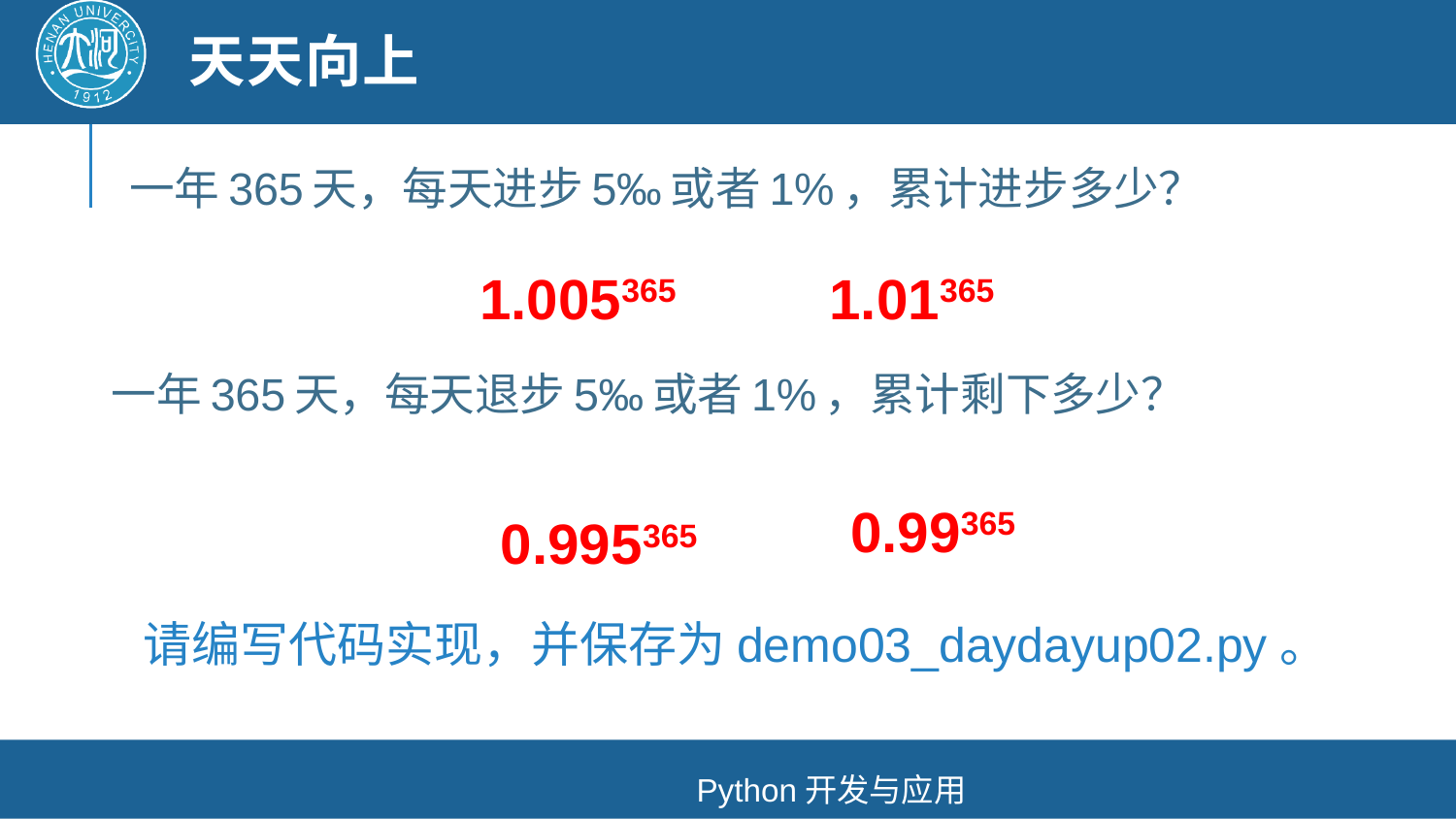

# 天天向上
一年365天，每天进步5‰或者1%，累计进步多少？

1.005365
1.01365
一年365天，每天退步5‰或者1%，累计剩下多少？

0.99365
0.995365
请编写代码实现，并保存为demo03_daydayup02.py。

Python开发与应用
56